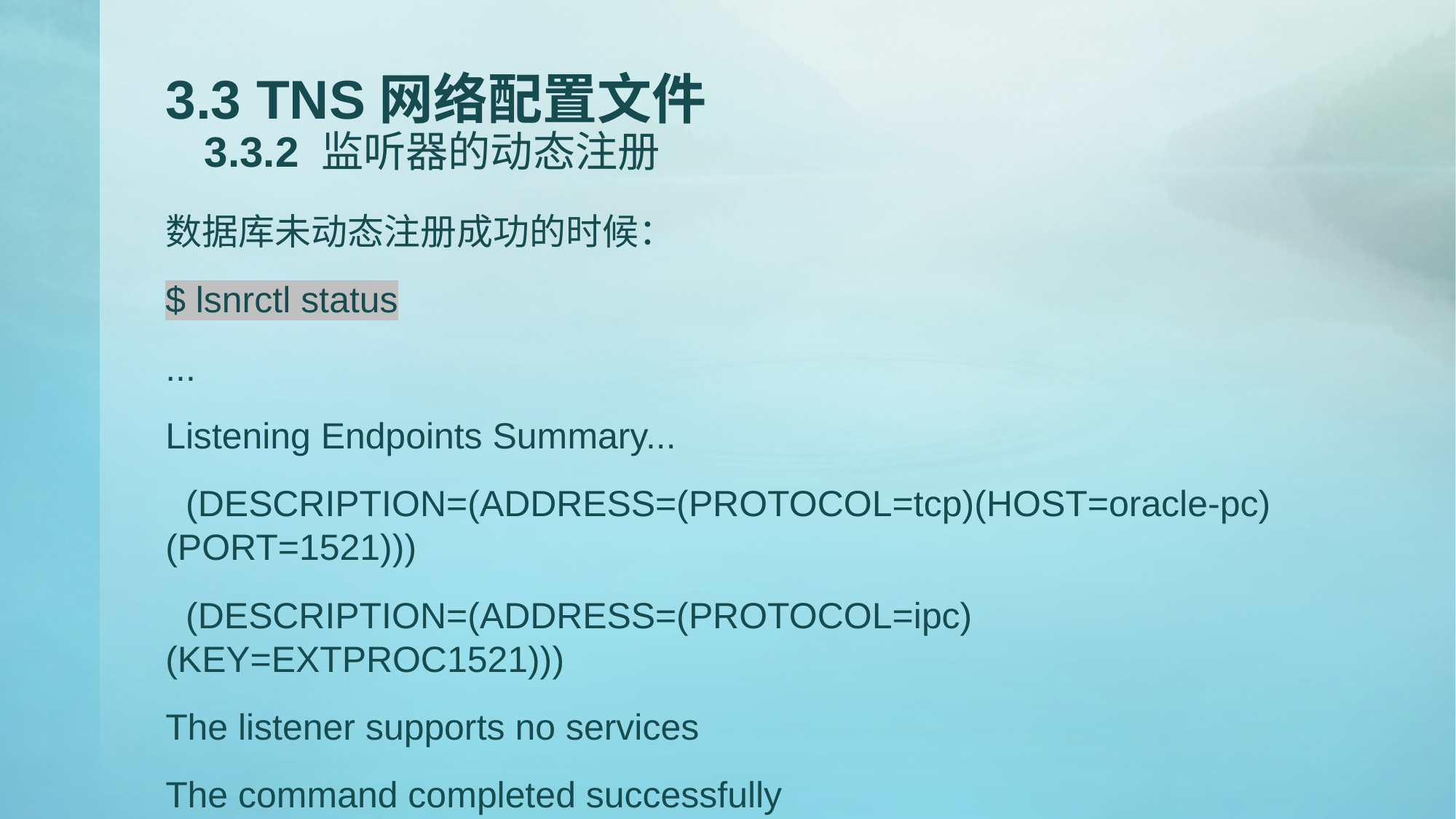

# 3.3 TNS网络配置文件 3.3.2 监听器的动态注册
数据库未动态注册成功的时候：
$ lsnrctl status
...
Listening Endpoints Summary...
  (DESCRIPTION=(ADDRESS=(PROTOCOL=tcp)(HOST=oracle-pc)(PORT=1521)))
  (DESCRIPTION=(ADDRESS=(PROTOCOL=ipc)(KEY=EXTPROC1521)))
The listener supports no services
The command completed successfully